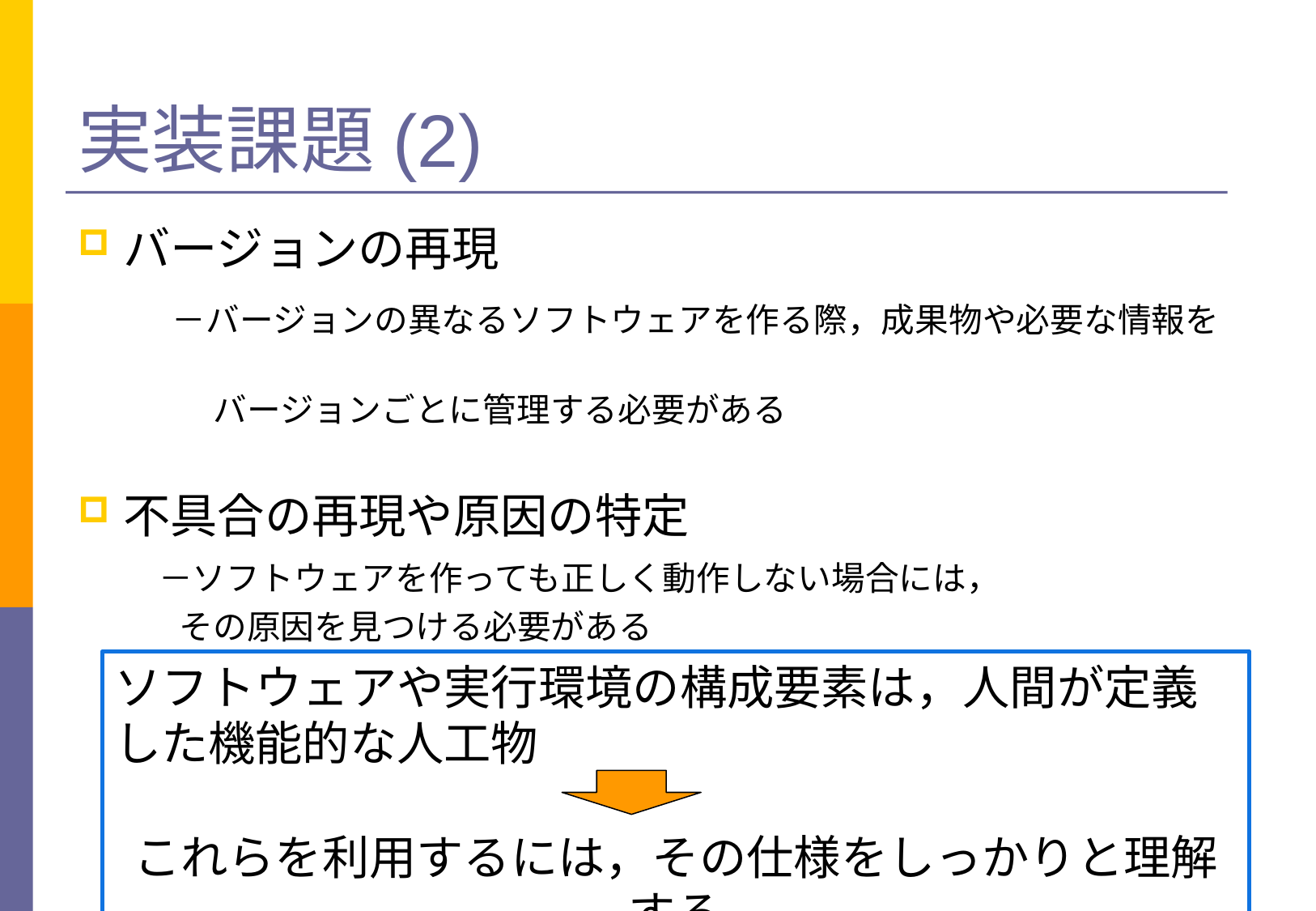

# 実装課題(2)
バージョンの再現
　　－バージョンの異なるソフトウェアを作る際，成果物や必要な情報を
　　　　バージョンごとに管理する必要がある

不具合の再現や原因の特定
　　－ソフトウェアを作っても正しく動作しない場合には，
　　　その原因を見つける必要がある

ソフトウェアや実行環境の構成要素は，人間が定義した機能的な人工物

これらを利用するには，その仕様をしっかりと理解する